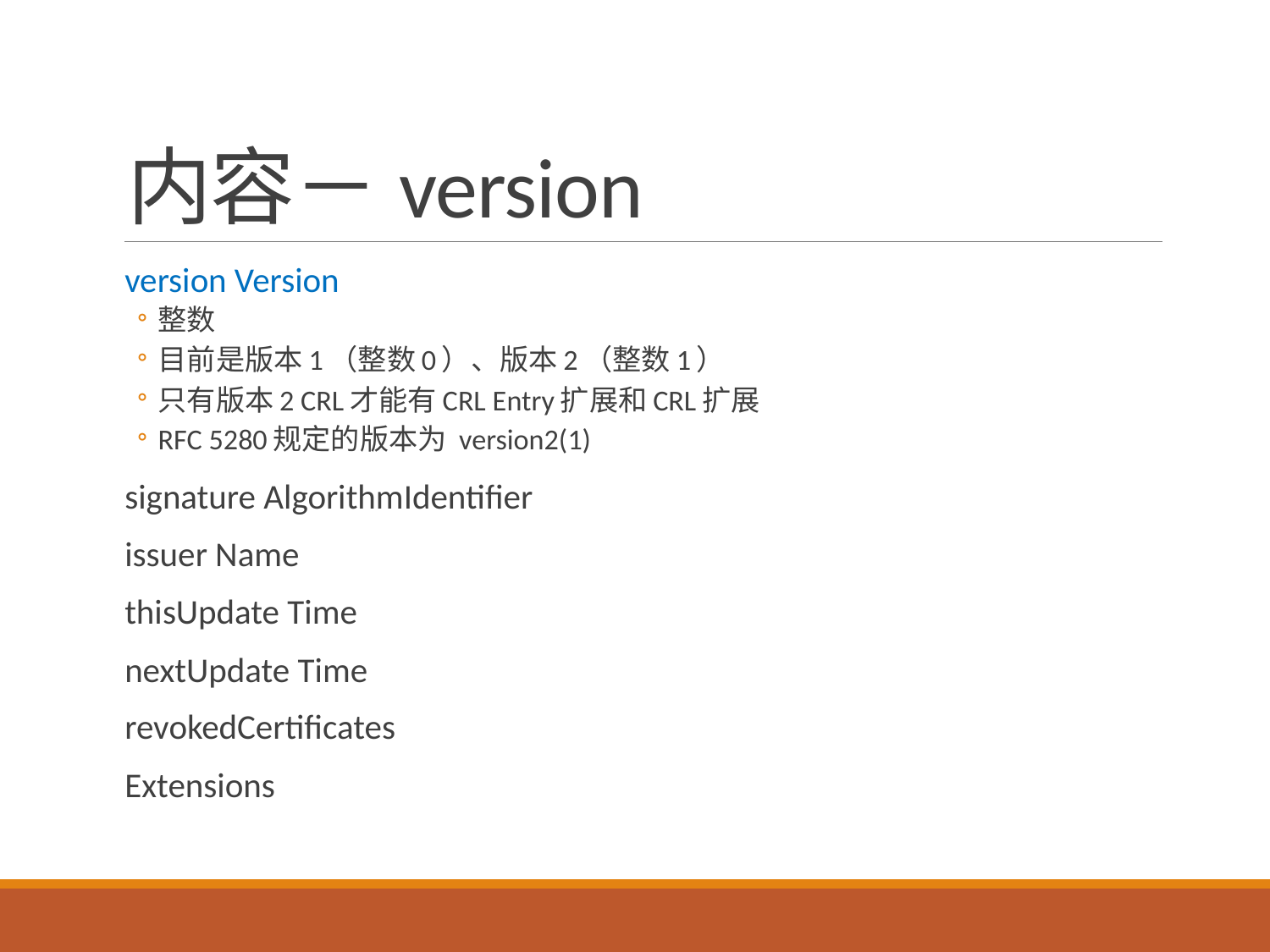

# 内容－version
version Version
整数
目前是版本1（整数0）、版本2（整数1）
只有版本2 CRL才能有CRL Entry扩展和CRL扩展
RFC 5280规定的版本为 version2(1)
signature AlgorithmIdentifier
issuer Name
thisUpdate Time
nextUpdate Time
revokedCertificates
Extensions
29